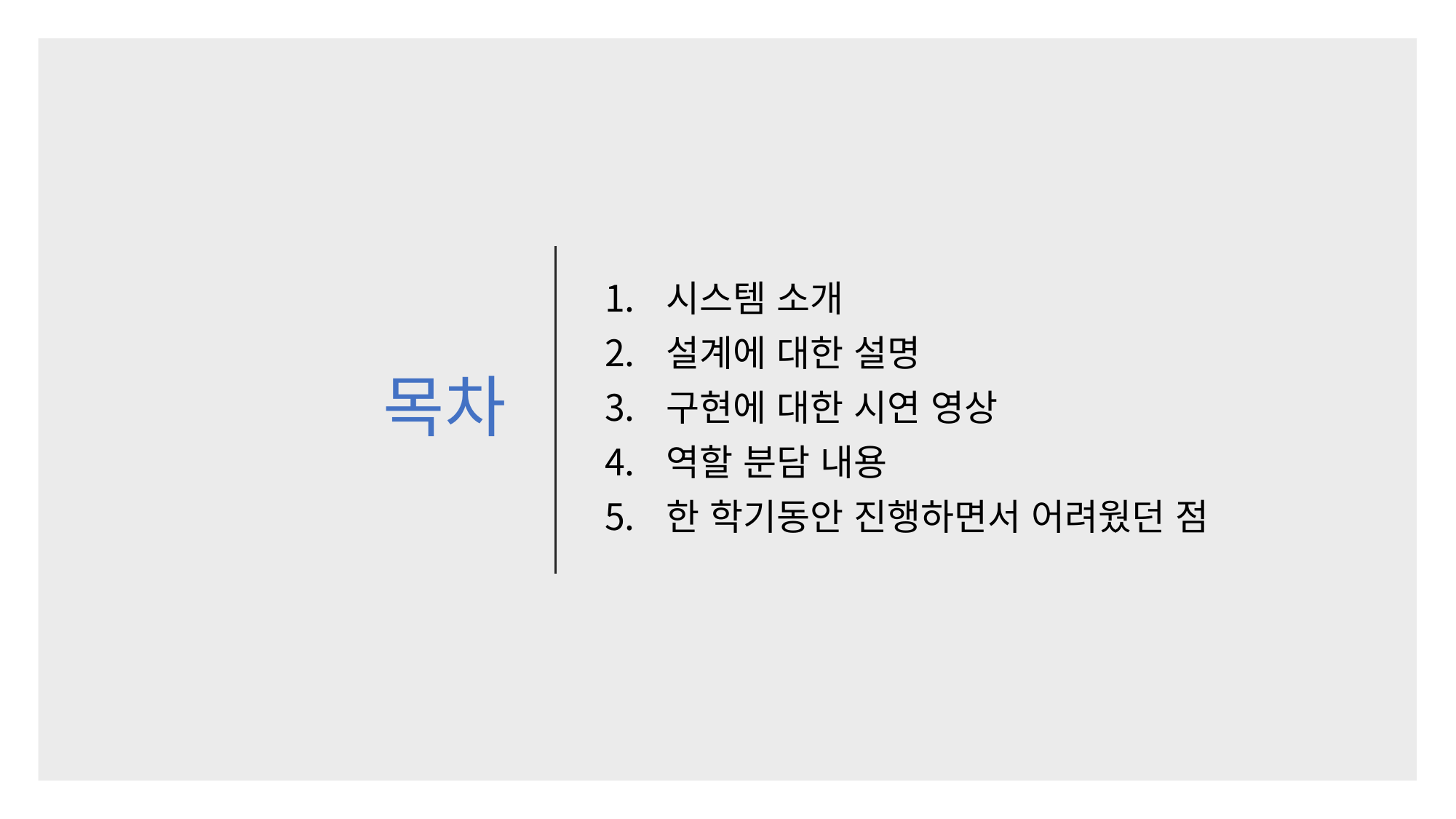

# 목차
시스템 소개
설계에 대한 설명
구현에 대한 시연 영상
역할 분담 내용
한 학기동안 진행하면서 어려웠던 점